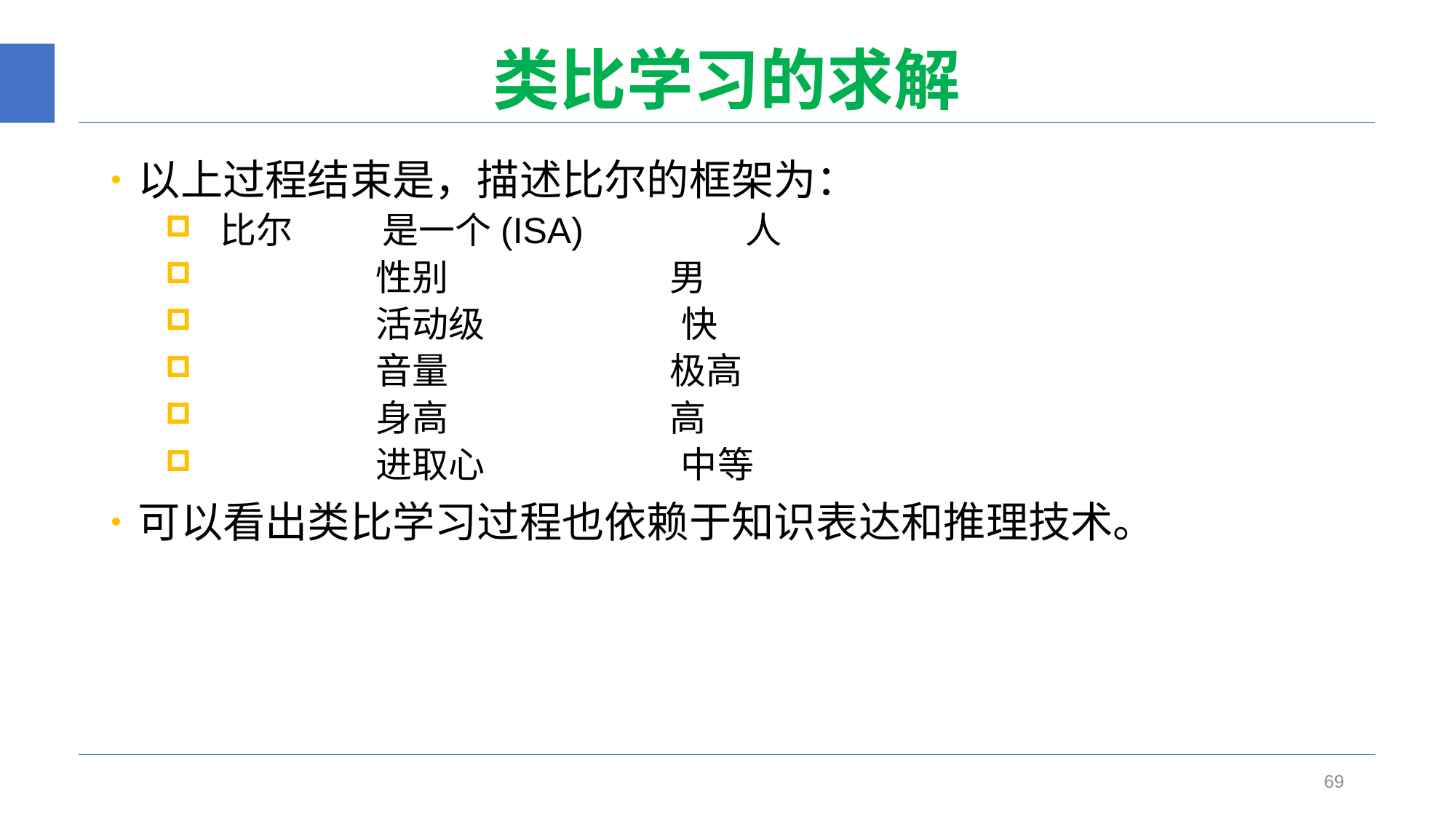

# 类比学习的求解
以上过程结束是，描述比尔的框架为：
比尔           是一个(ISA)               人
                  性别                           男
                  活动级                        快
                  音量                           极高
                  身高                           高
                  进取心                        中等
可以看出类比学习过程也依赖于知识表达和推理技术。
69